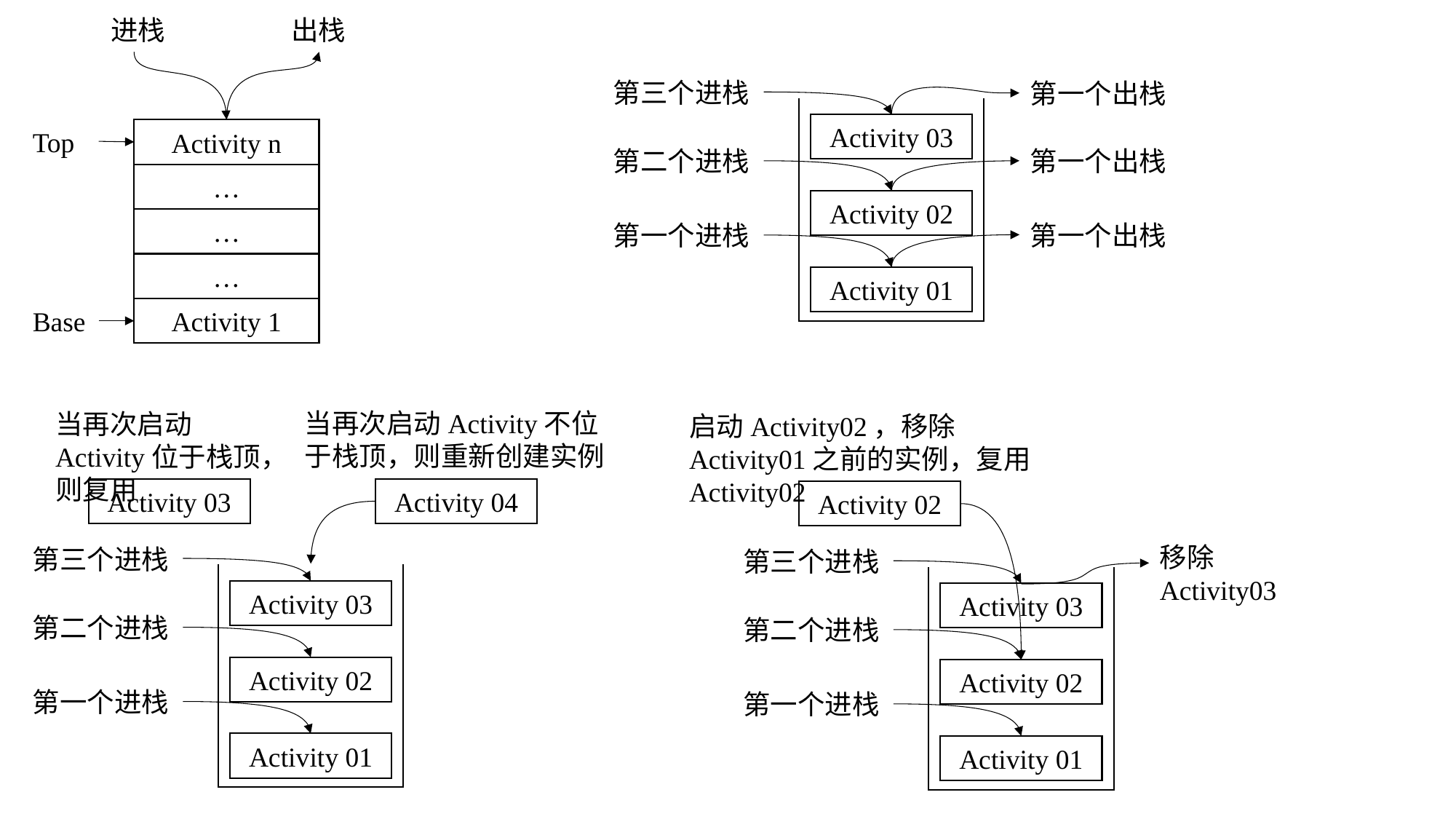

进栈
出栈

第三个进栈
第一个出栈

Activity 03
Top
Activity n
第二个进栈
第一个出栈
…
Activity 02
…
第一个出栈
第一个进栈
…
Activity 01
Activity 1
Base
当再次启动Activity不位于栈顶，则重新创建实例
当再次启动Activity位于栈顶，则复用
启动Activity02，移除Activity01之前的实例，复用Activity02
Activity 03
Activity 04
Activity 02

移除Activity03
第三个进栈
第三个进栈

Activity 03
Activity 03
第二个进栈
第二个进栈
Activity 02
Activity 02
第一个进栈
第一个进栈
Activity 01
Activity 01